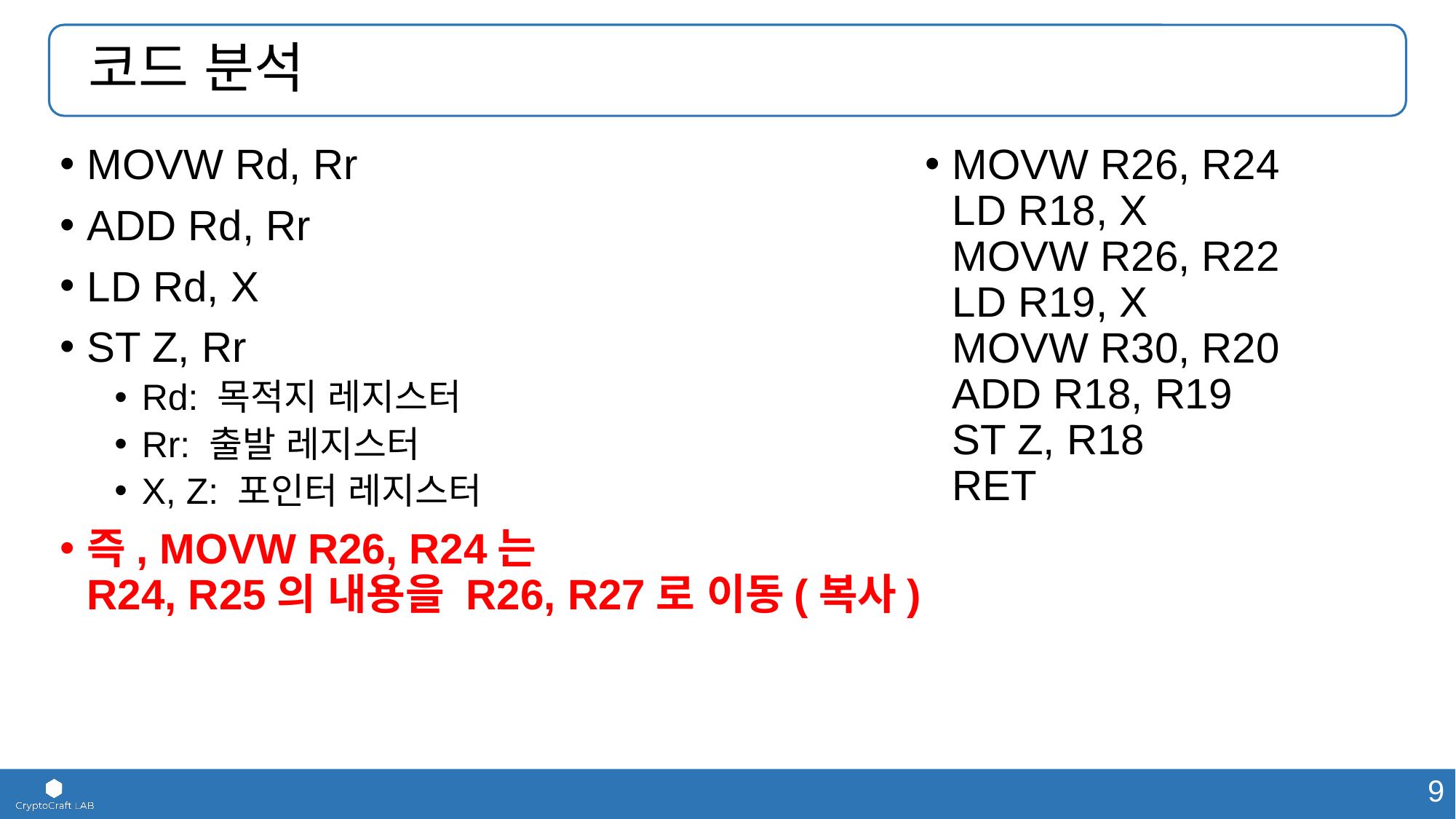

# 코드 분석
MOVW Rd, Rr
ADD Rd, Rr
LD Rd, X
ST Z, Rr
Rd: 목적지 레지스터
Rr: 출발 레지스터
X, Z: 포인터 레지스터
즉, MOVW R26, R24는
R24, R25의 내용을 R26, R27로 이동(복사)

MOVW R26, R24
LD R18, X
MOVW R26, R22
LD R19, X
MOVW R30, R20
ADD R18, R19
ST Z, R18
RET